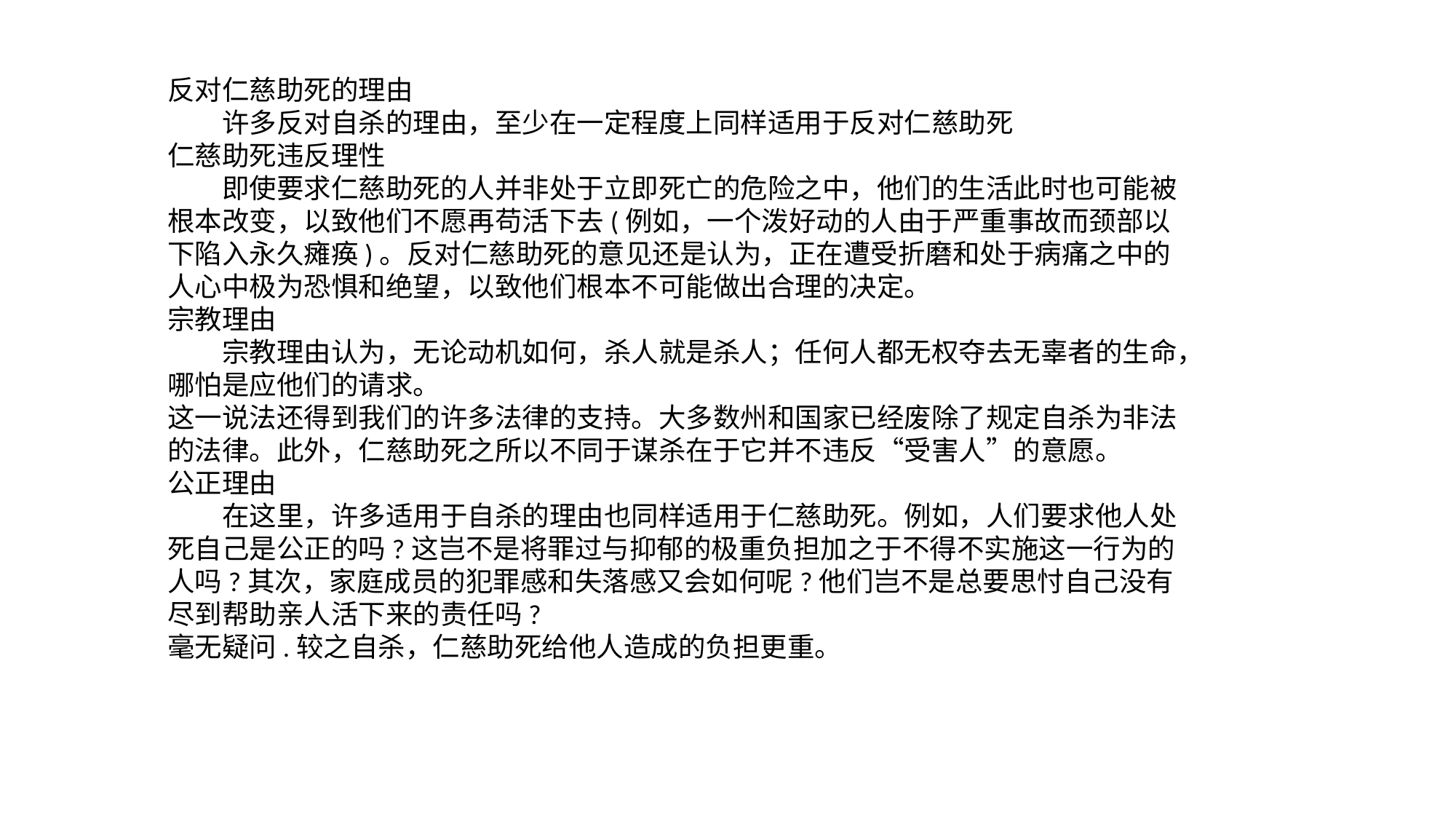

反对仁慈助死的理由
　　许多反对自杀的理由，至少在一定程度上同样适用于反对仁慈助死
仁慈助死违反理性
　　即使要求仁慈助死的人并非处于立即死亡的危险之中，他们的生活此时也可能被根本改变，以致他们不愿再苟活下去(例如，一个泼好动的人由于严重事故而颈部以下陷入永久瘫痪)。反对仁慈助死的意见还是认为，正在遭受折磨和处于病痛之中的人心中极为恐惧和绝望，以致他们根本不可能做出合理的决定。
宗教理由
　　宗教理由认为，无论动机如何，杀人就是杀人；任何人都无权夺去无辜者的生命，哪怕是应他们的请求。
这一说法还得到我们的许多法律的支持。大多数州和国家已经废除了规定自杀为非法的法律。此外，仁慈助死之所以不同于谋杀在于它并不违反“受害人”的意愿。
公正理由
　　在这里，许多适用于自杀的理由也同样适用于仁慈助死。例如，人们要求他人处死自己是公正的吗?这岂不是将罪过与抑郁的极重负担加之于不得不实施这一行为的人吗?其次，家庭成员的犯罪感和失落感又会如何呢?他们岂不是总要思忖自己没有尽到帮助亲人活下来的责任吗?
毫无疑问.较之自杀，仁慈助死给他人造成的负担更重。